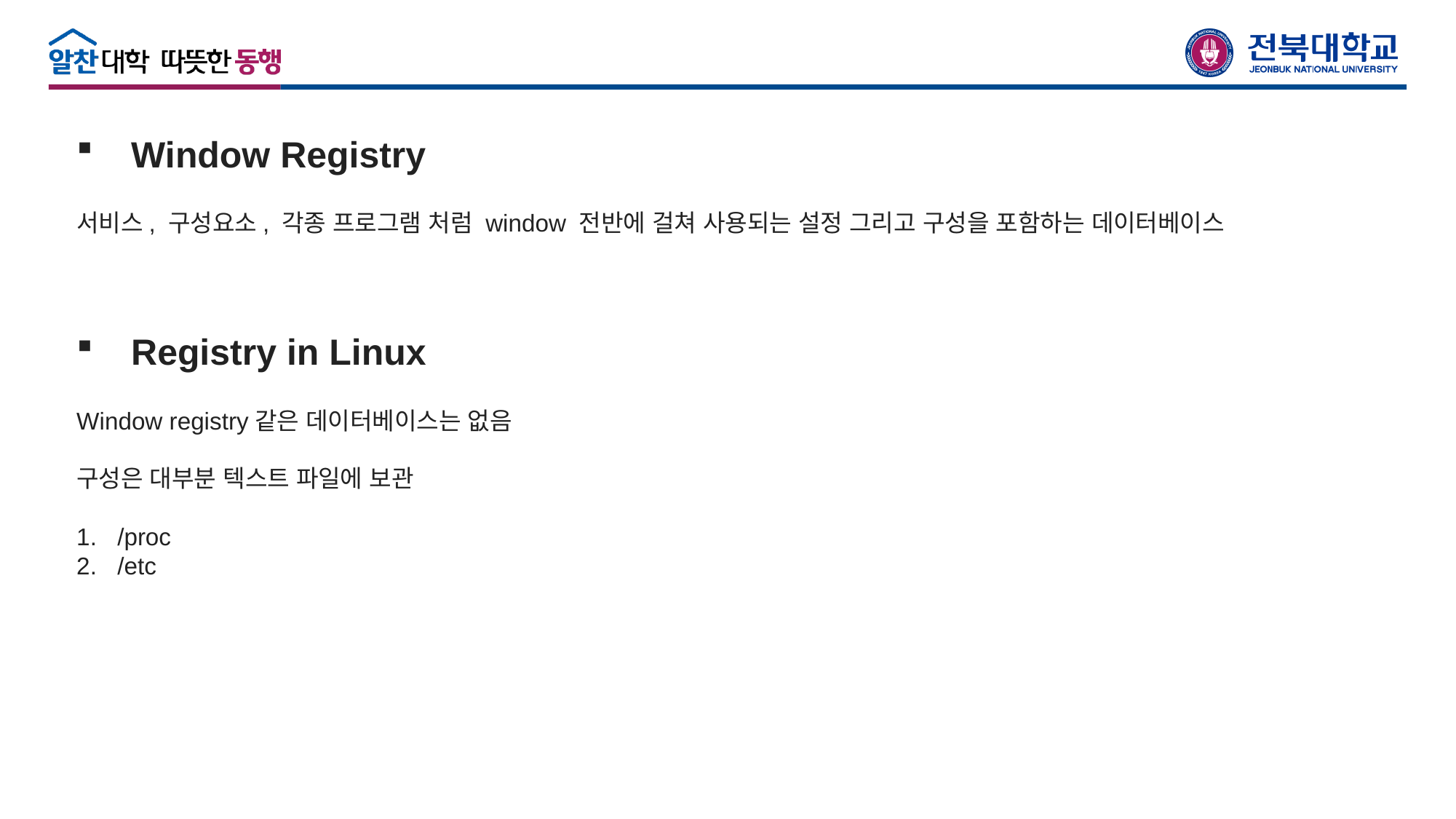

Window Registry

서비스, 구성요소, 각종 프로그램 처럼 window 전반에 걸쳐 사용되는 설정 그리고 구성을 포함하는 데이터베이스

Registry in Linux

Window registry같은 데이터베이스는 없음

구성은 대부분 텍스트 파일에 보관

/proc
/etc